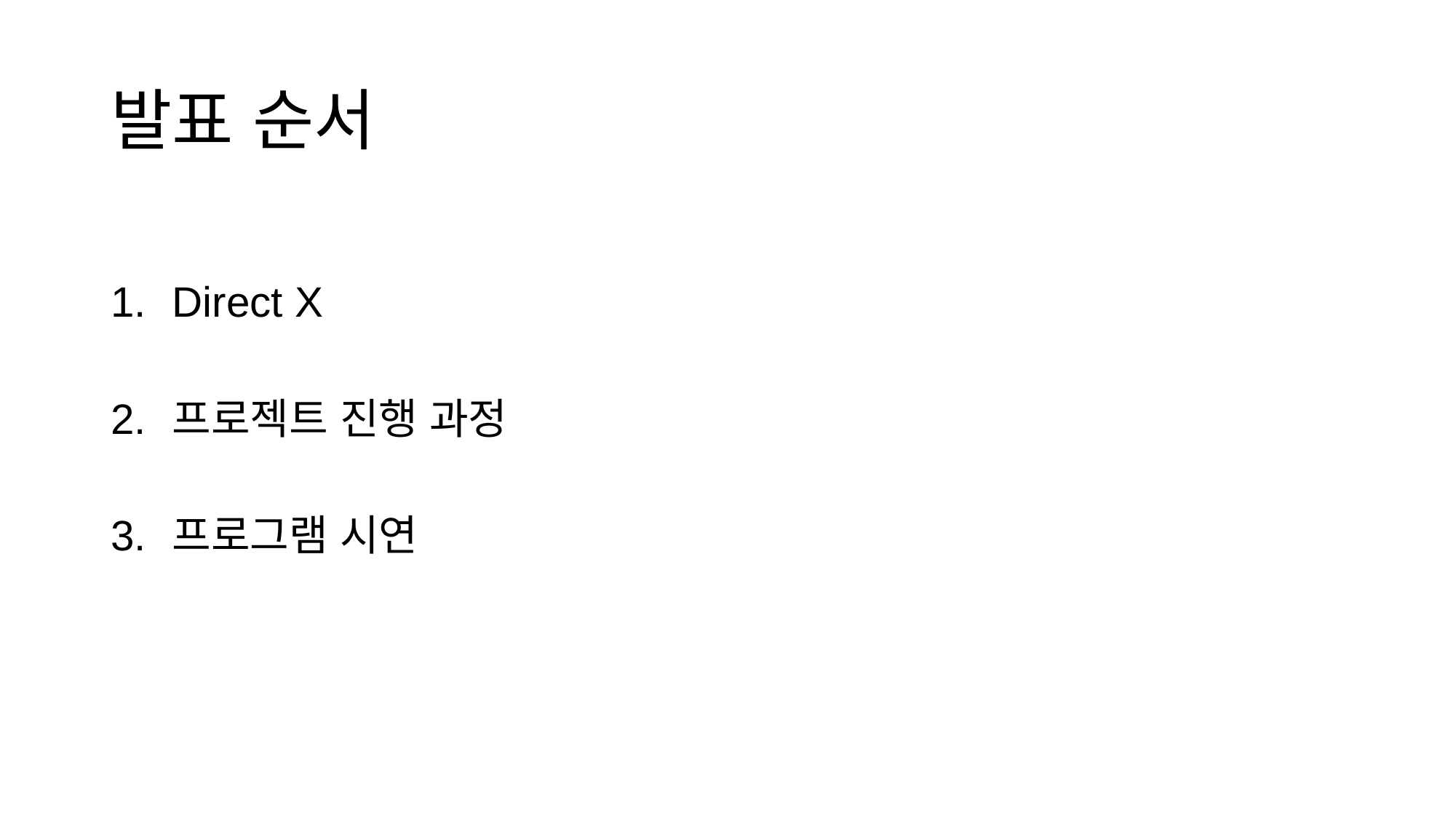

# 발표 순서
Direct X
프로젝트 진행 과정
프로그램 시연